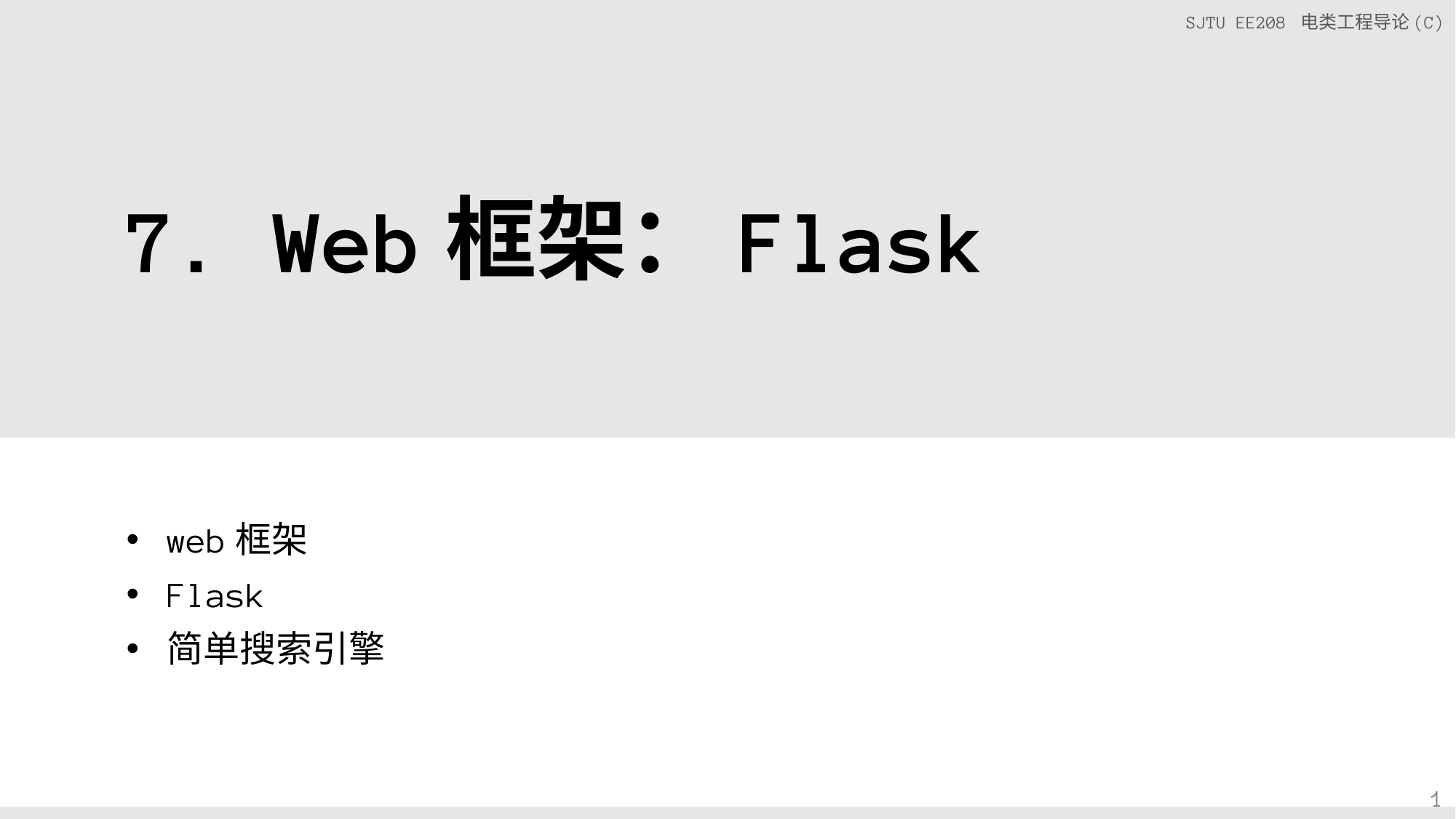

# 7. Web框架：Flask
web框架
Flask
简单搜索引擎
1